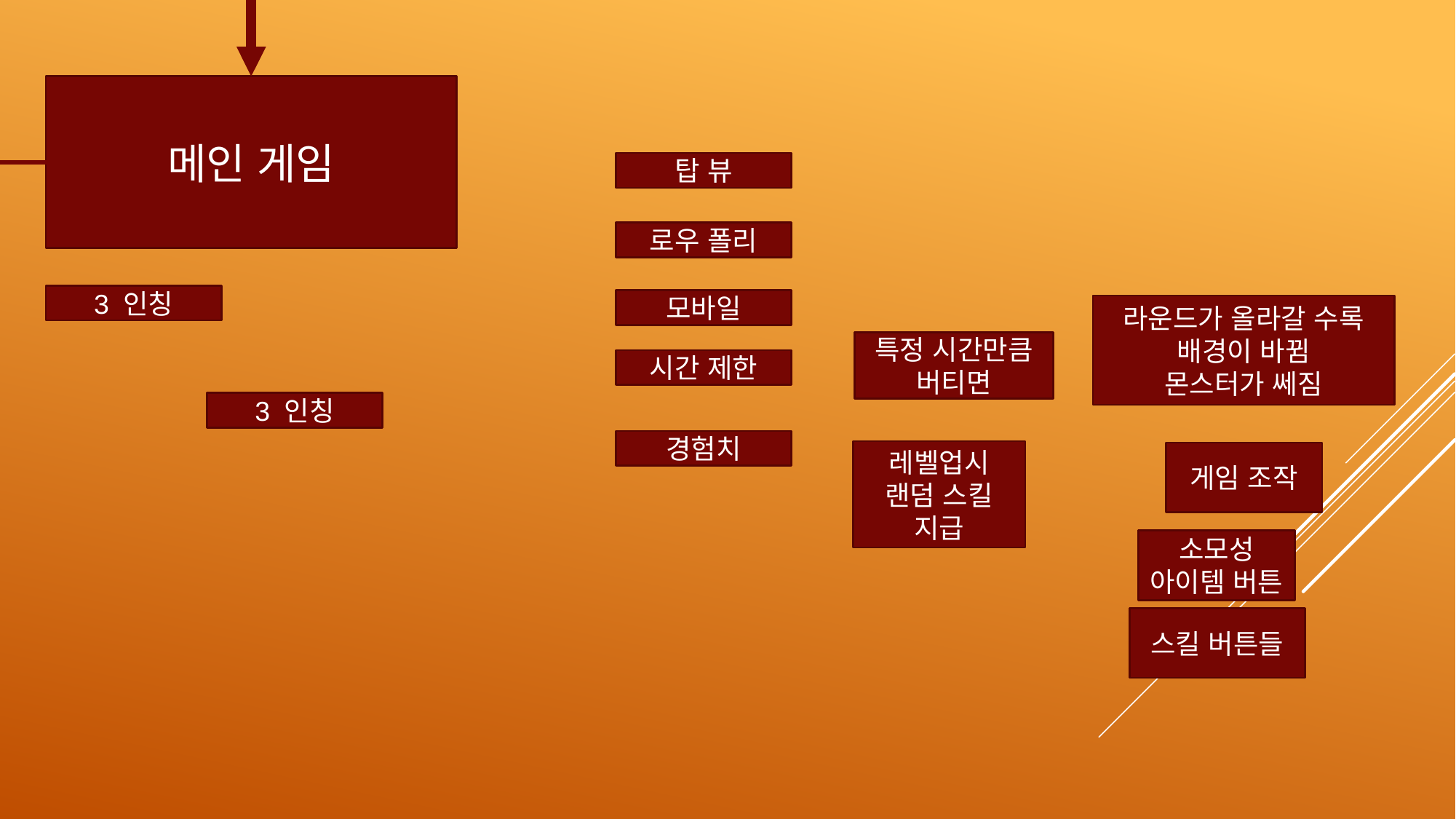

메인 게임
탑 뷰
로우 폴리
3 인칭
모바일
라운드가 올라갈 수록 배경이 바뀜
몬스터가 쎄짐
특정 시간만큼 버티면
시간 제한
3 인칭
경험치
레벨업시 랜덤 스킬 지급
게임 조작
소모성 아이템 버튼
스킬 버튼들